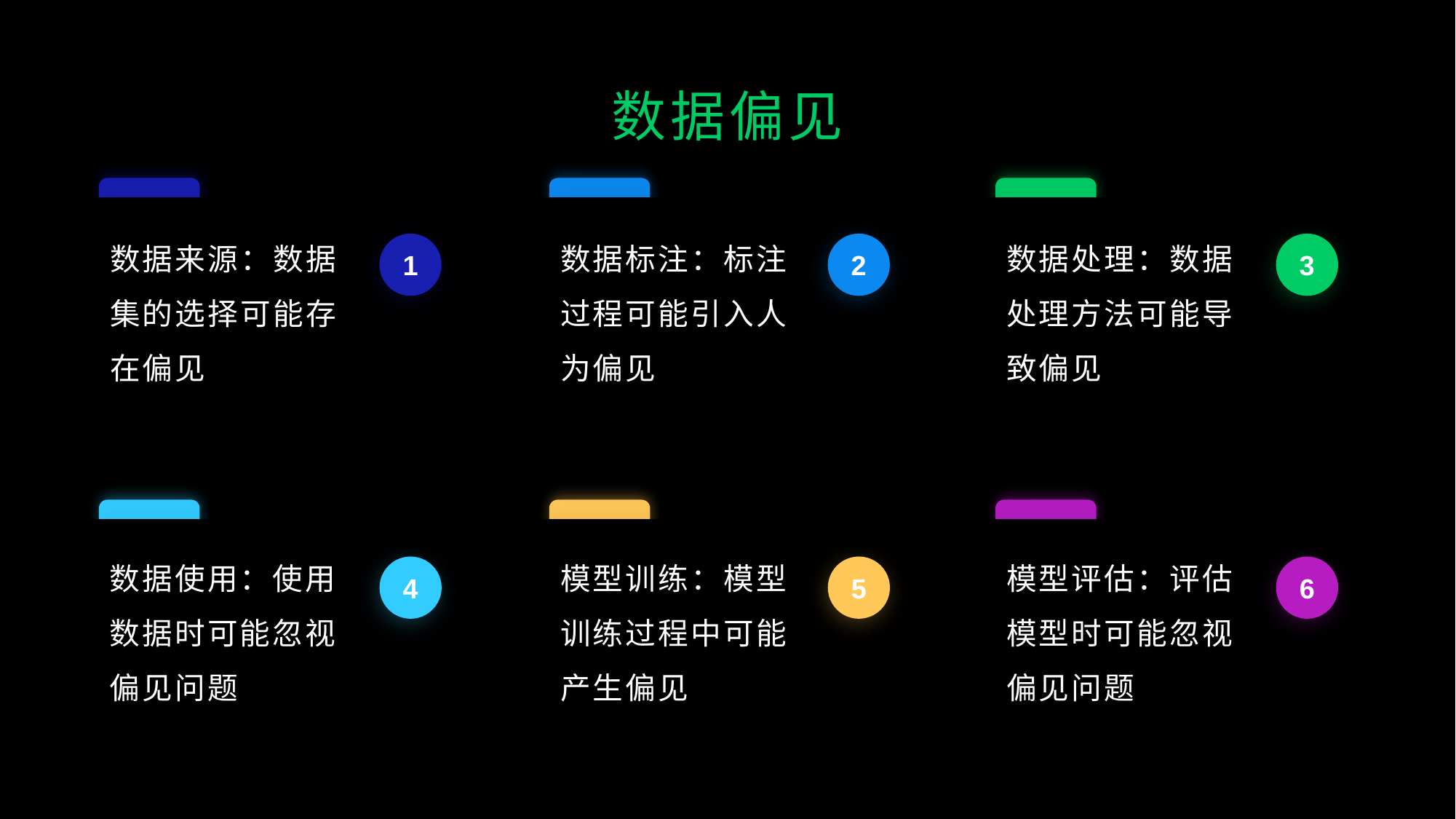

数据偏见

数据来源：数据集的选择可能存在偏见
数据标注：标注过程可能引入人为偏见
数据处理：数据处理方法可能导致偏见
1
2
3

数据使用：使用数据时可能忽视偏见问题
模型训练：模型训练过程中可能产生偏见
模型评估：评估模型时可能忽视偏见问题
4
5
6